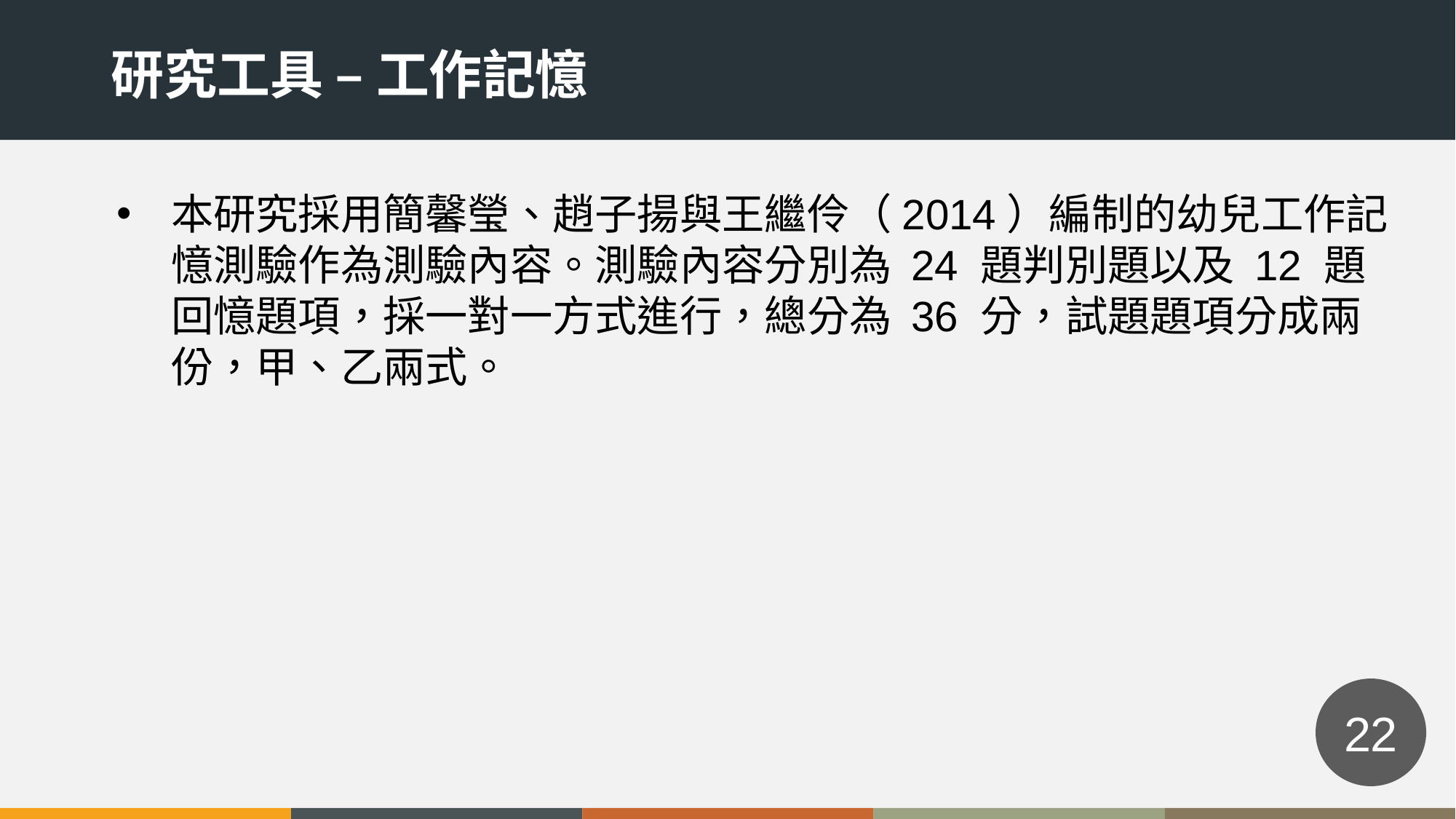

研究工具 – 工作記憶
本研究採用簡馨瑩、趙子揚與王繼伶（2014）編制的幼兒工作記憶測驗作為測驗內容。測驗內容分別為 24 題判別題以及 12 題回憶題項，採一對一方式進行，總分為 36 分，試題題項分成兩份，甲、乙兩式。

22